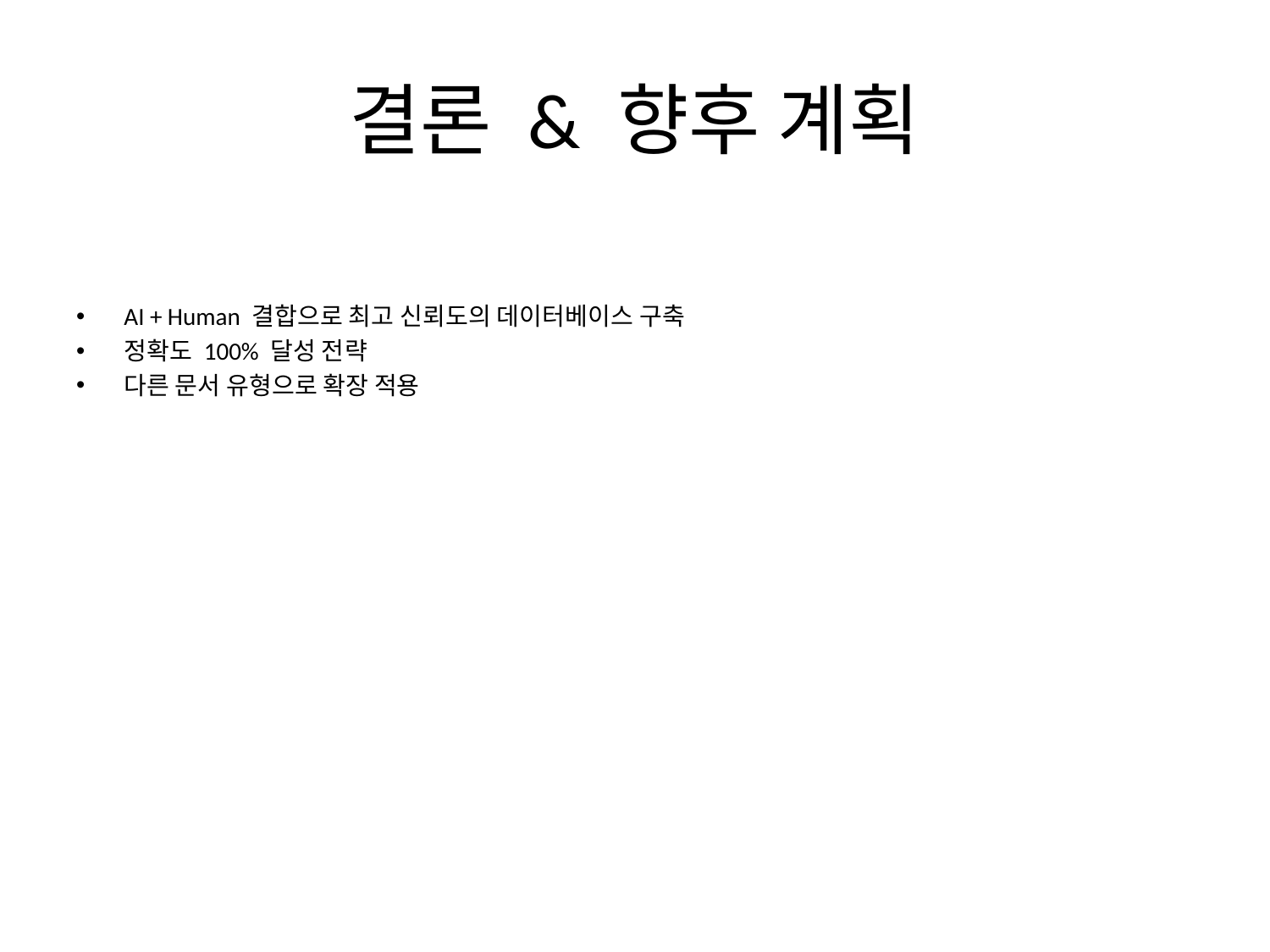

# 결론 & 향후 계획

AI + Human 결합으로 최고 신뢰도의 데이터베이스 구축
정확도 100% 달성 전략
다른 문서 유형으로 확장 적용